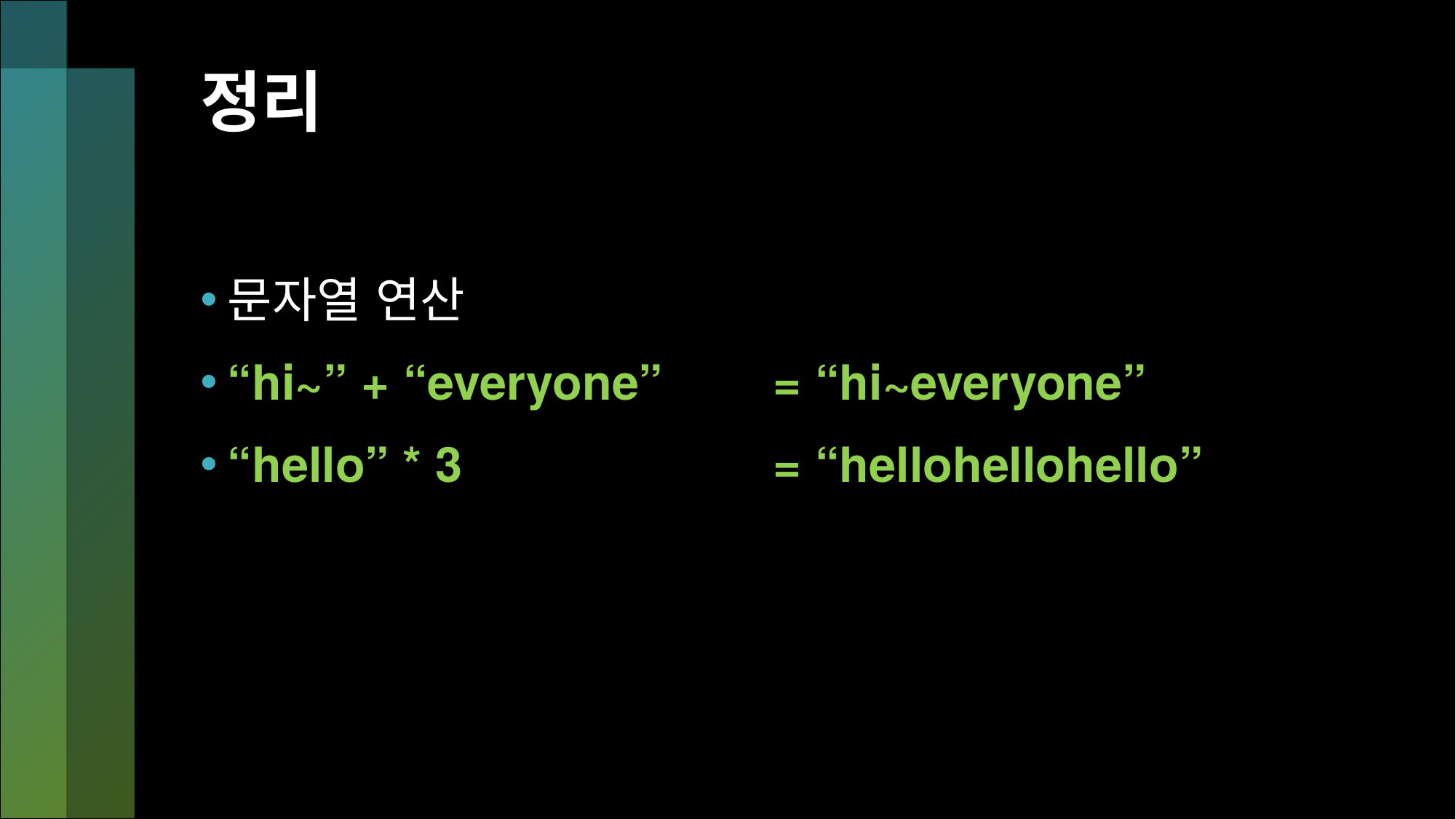

# 정리
문자열 연산
“hi~” + “everyone” 	= “hi~everyone”
“hello” * 3			= “hellohellohello”